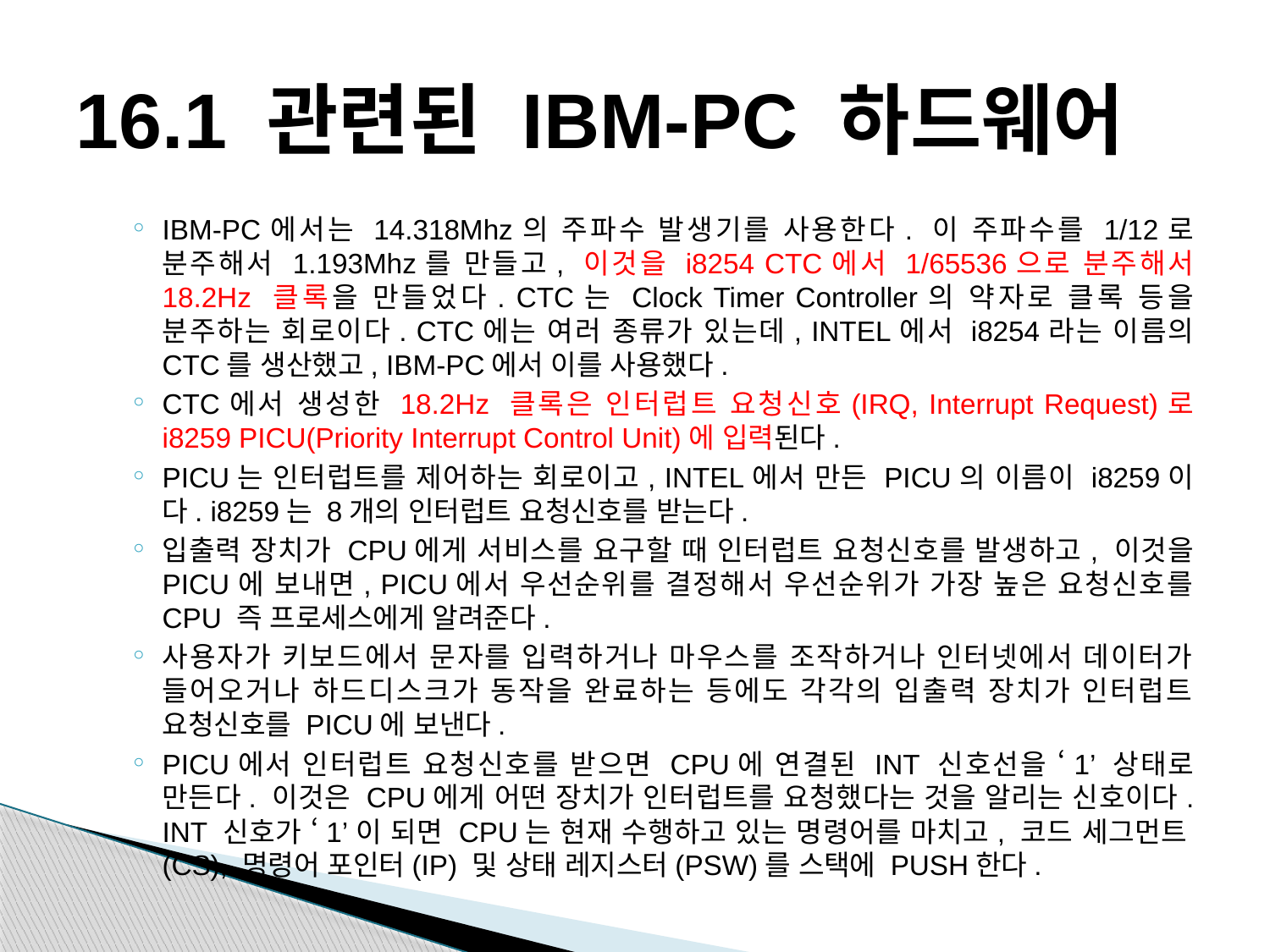

# 16.1 관련된 IBM-PC 하드웨어
IBM-PC에서는 14.318Mhz의 주파수 발생기를 사용한다. 이 주파수를 1/12로 분주해서 1.193Mhz를 만들고, 이것을 i8254 CTC에서 1/65536으로 분주해서 18.2Hz 클록을 만들었다. CTC는 Clock Timer Controller의 약자로 클록 등을 분주하는 회로이다. CTC에는 여러 종류가 있는데, INTEL에서 i8254라는 이름의 CTC를 생산했고, IBM-PC에서 이를 사용했다.
CTC에서 생성한 18.2Hz 클록은 인터럽트 요청신호(IRQ, Interrupt Request)로 i8259 PICU(Priority Interrupt Control Unit)에 입력된다.
PICU는 인터럽트를 제어하는 회로이고, INTEL에서 만든 PICU의 이름이 i8259이다. i8259는 8개의 인터럽트 요청신호를 받는다.
입출력 장치가 CPU에게 서비스를 요구할 때 인터럽트 요청신호를 발생하고, 이것을 PICU에 보내면, PICU에서 우선순위를 결정해서 우선순위가 가장 높은 요청신호를 CPU 즉 프로세스에게 알려준다.
사용자가 키보드에서 문자를 입력하거나 마우스를 조작하거나 인터넷에서 데이터가 들어오거나 하드디스크가 동작을 완료하는 등에도 각각의 입출력 장치가 인터럽트 요청신호를 PICU에 보낸다.
PICU에서 인터럽트 요청신호를 받으면 CPU에 연결된 INT 신호선을 ‘1’ 상태로 만든다. 이것은 CPU에게 어떤 장치가 인터럽트를 요청했다는 것을 알리는 신호이다. INT 신호가 ‘1’이 되면 CPU는 현재 수행하고 있는 명령어를 마치고, 코드 세그먼트(CS), 명령어 포인터(IP) 및 상태 레지스터(PSW)를 스택에 PUSH한다.